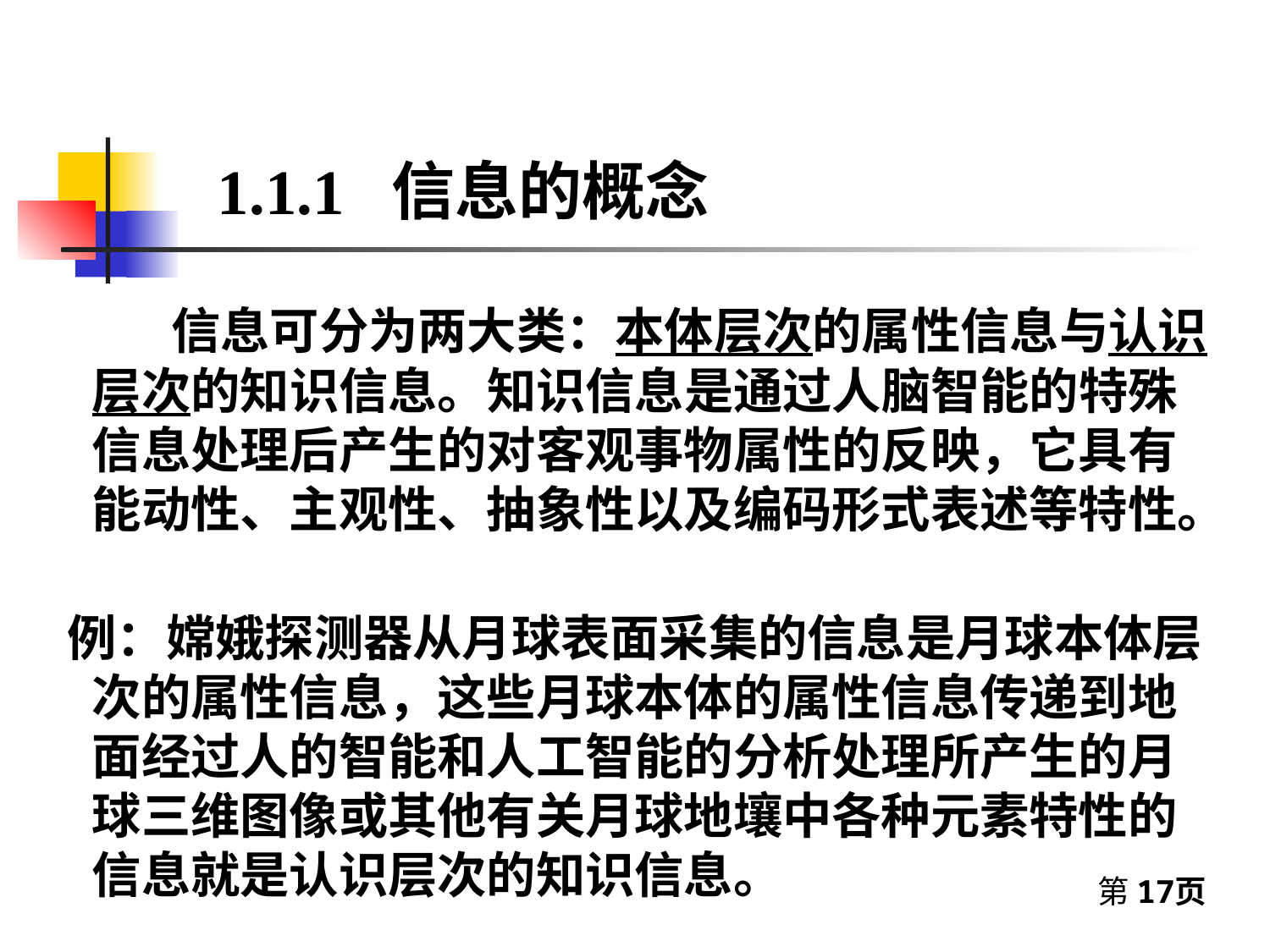

1.1.1  信息的概念
       信息可分为两大类：本体层次的属性信息与认识层次的知识信息。知识信息是通过人脑智能的特殊信息处理后产生的对客观事物属性的反映，它具有能动性、主观性、抽象性以及编码形式表述等特性。
例：嫦娥探测器从月球表面采集的信息是月球本体层次的属性信息，这些月球本体的属性信息传递到地面经过人的智能和人工智能的分析处理所产生的月球三维图像或其他有关月球地壤中各种元素特性的信息就是认识层次的知识信息。